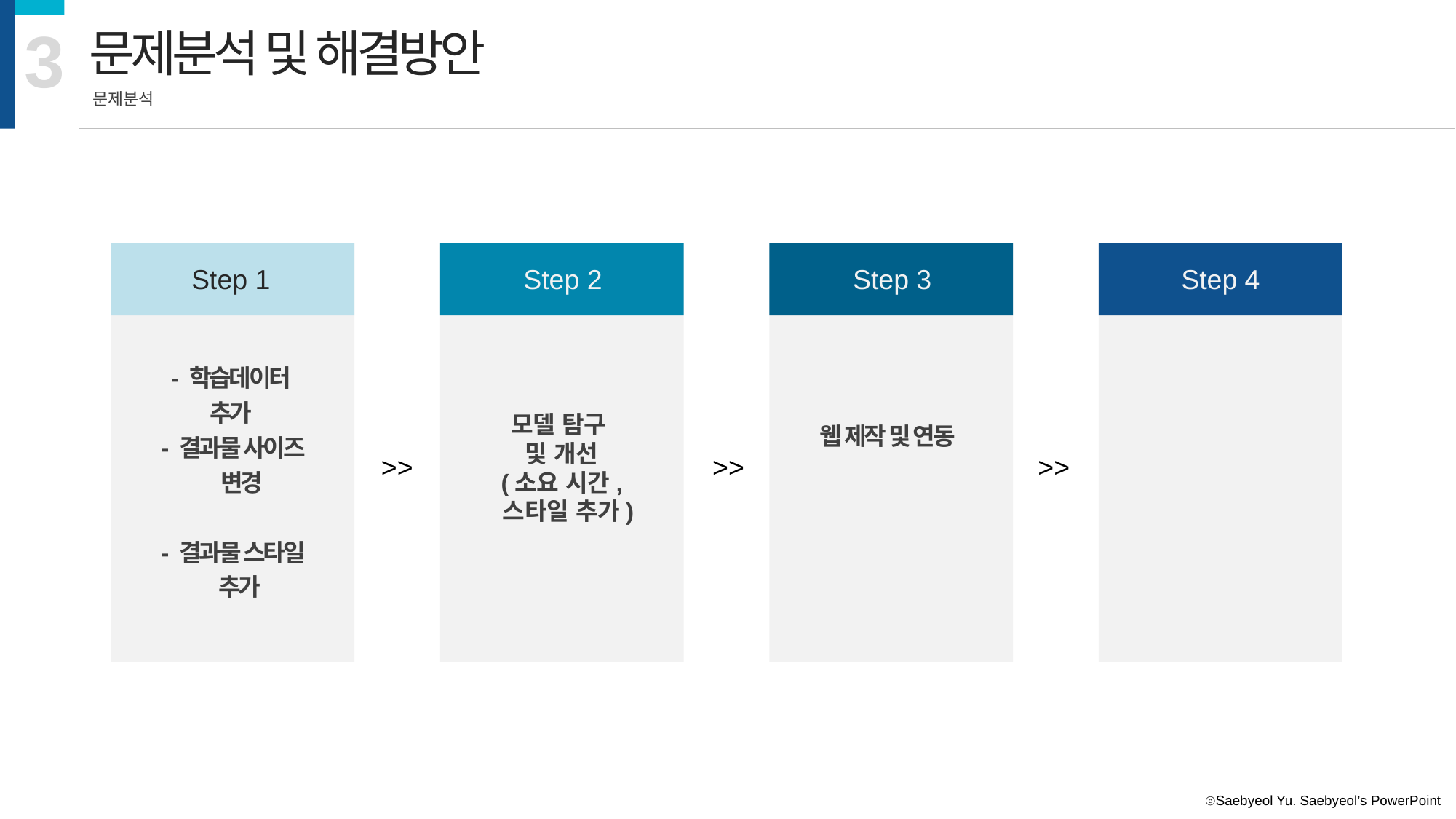

3
문제분석 및 해결방안
문제분석

모델 탐구
및 개선
(소요 시간,
 스타일 추가)

Step 1
Step 2
Step 3
Step 4
- 학습데이터
추가
- 결과물 사이즈
  변경

- 결과물 스타일
  추가
웹 제작 및 연동
>>
>>
>>